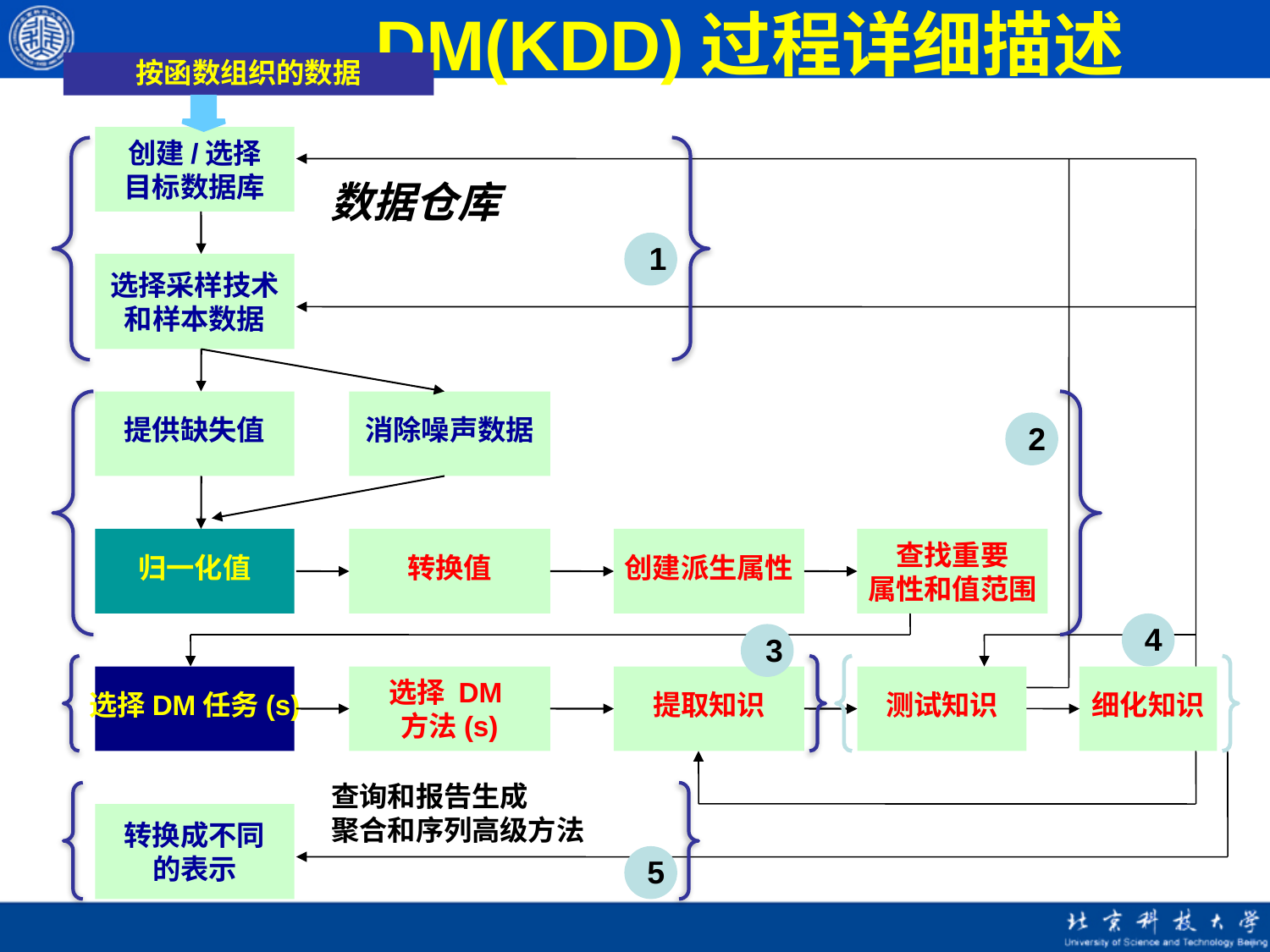

DM(KDD)过程详细描述
按函数组织的数据

创建/选择
目标数据库

数据仓库

 1
选择采样技术
和样本数据

提供缺失值
消除噪声数据

2

归一化值
转换值
创建派生属性
查找重要
属性和值范围

4

 3

选择DM任务(s)
选择 DM
方法(s)
提取知识
测试知识
细化知识

查询和报告生成
聚合和序列高级方法

转换成不同
的表示

5